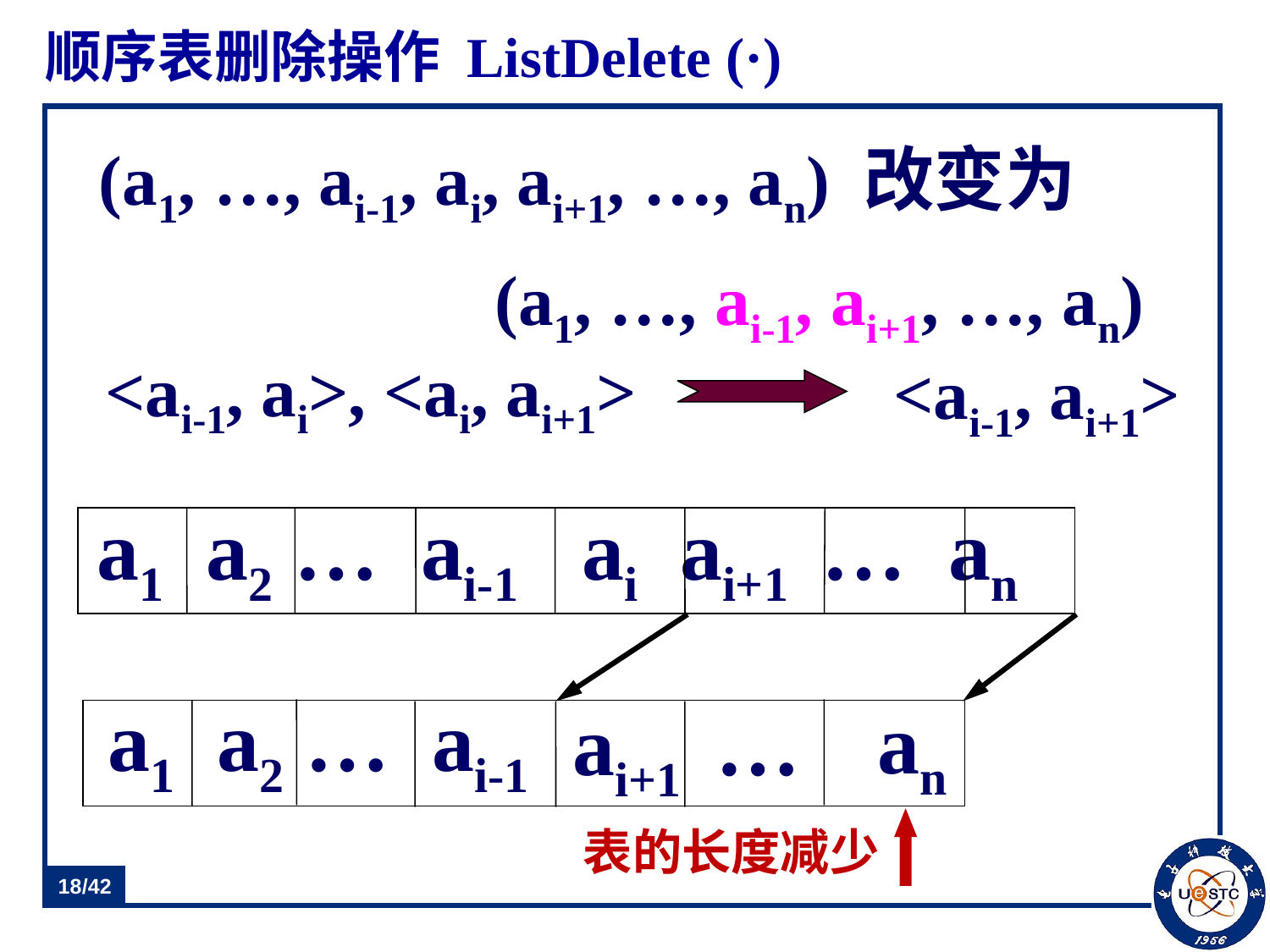

# 顺序表删除操作 ListDelete (·)
 (a1, …, ai-1, ai, ai+1, …, an) 改变为
                           (a1, …, ai-1, ai+1, …, an)
<ai-1, ai>, <ai, ai+1>
<ai-1, ai+1>

a1  a2 …  ai-1   ai  ai+1  …  an

a1  a2 …  ai-1

an
…
ai+1

表的长度减少
18/42